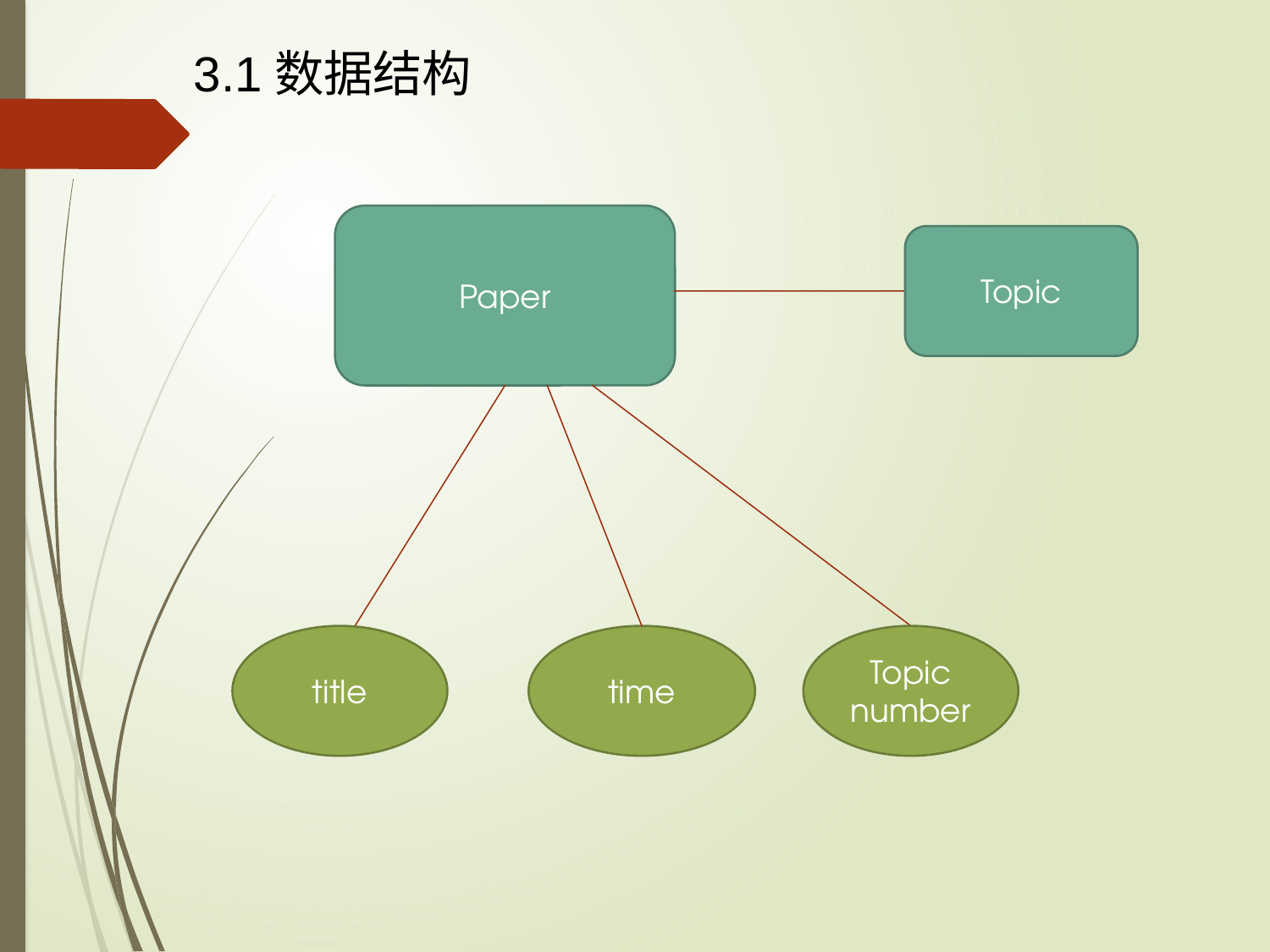

3.1数据结构
Paper
Topic
title
time
Topic number